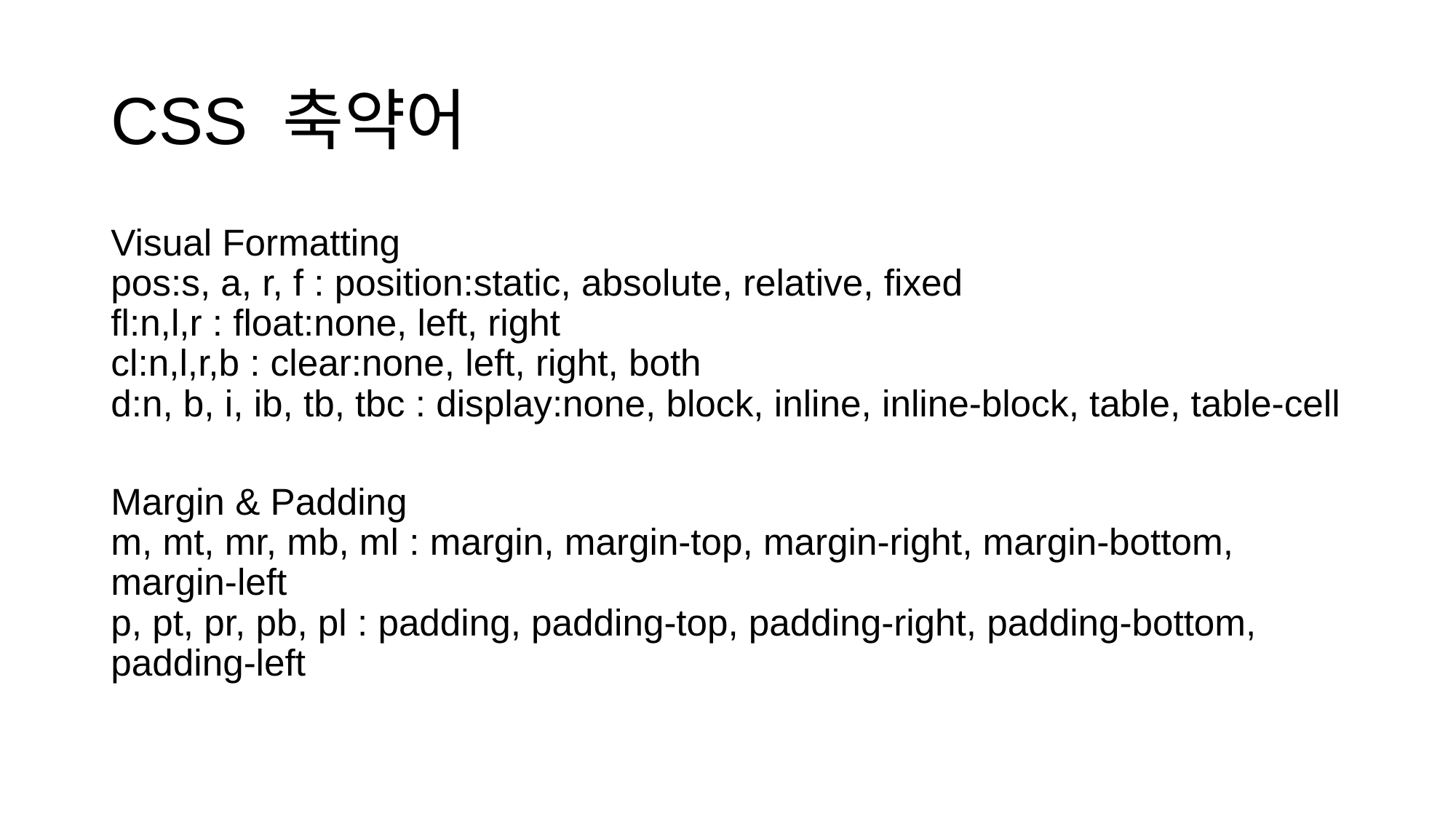

# CSS 축약어
Visual Formatting
pos:s, a, r, f : position:static, absolute, relative, fixed
fl:n,l,r : float:none, left, right
cl:n,l,r,b : clear:none, left, right, both
d:n, b, i, ib, tb, tbc : display:none, block, inline, inline-block, table, table-cell
Margin & Padding
m, mt, mr, mb, ml : margin, margin-top, margin-right, margin-bottom, margin-left
p, pt, pr, pb, pl : padding, padding-top, padding-right, padding-bottom, padding-left